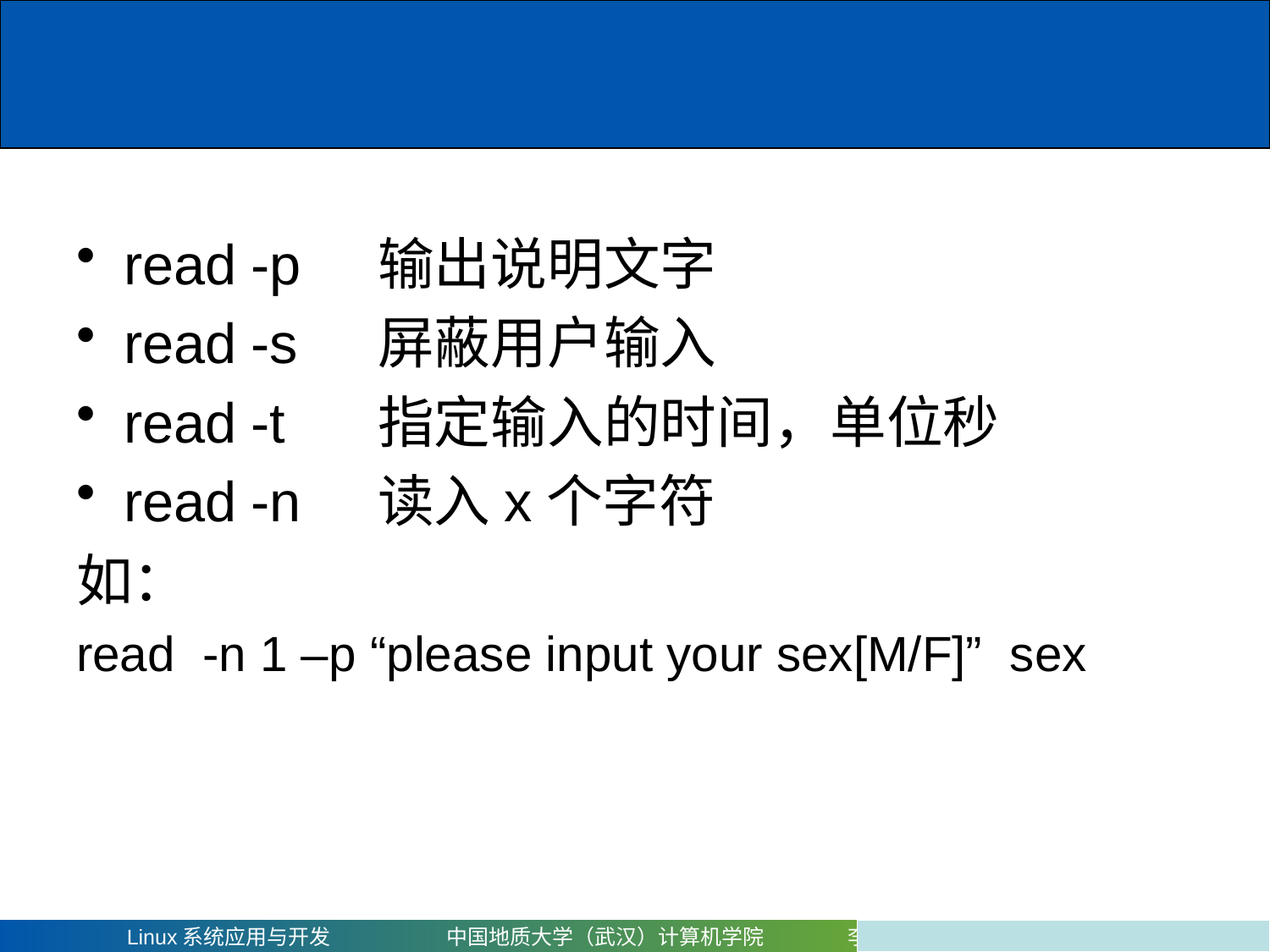

#
read	-p	输出说明文字
read	-s	屏蔽用户输入
read	-t	指定输入的时间，单位秒
read	-n	读入x个字符
如：
read  -n 1 –p “please input your sex[M/F]”  sex